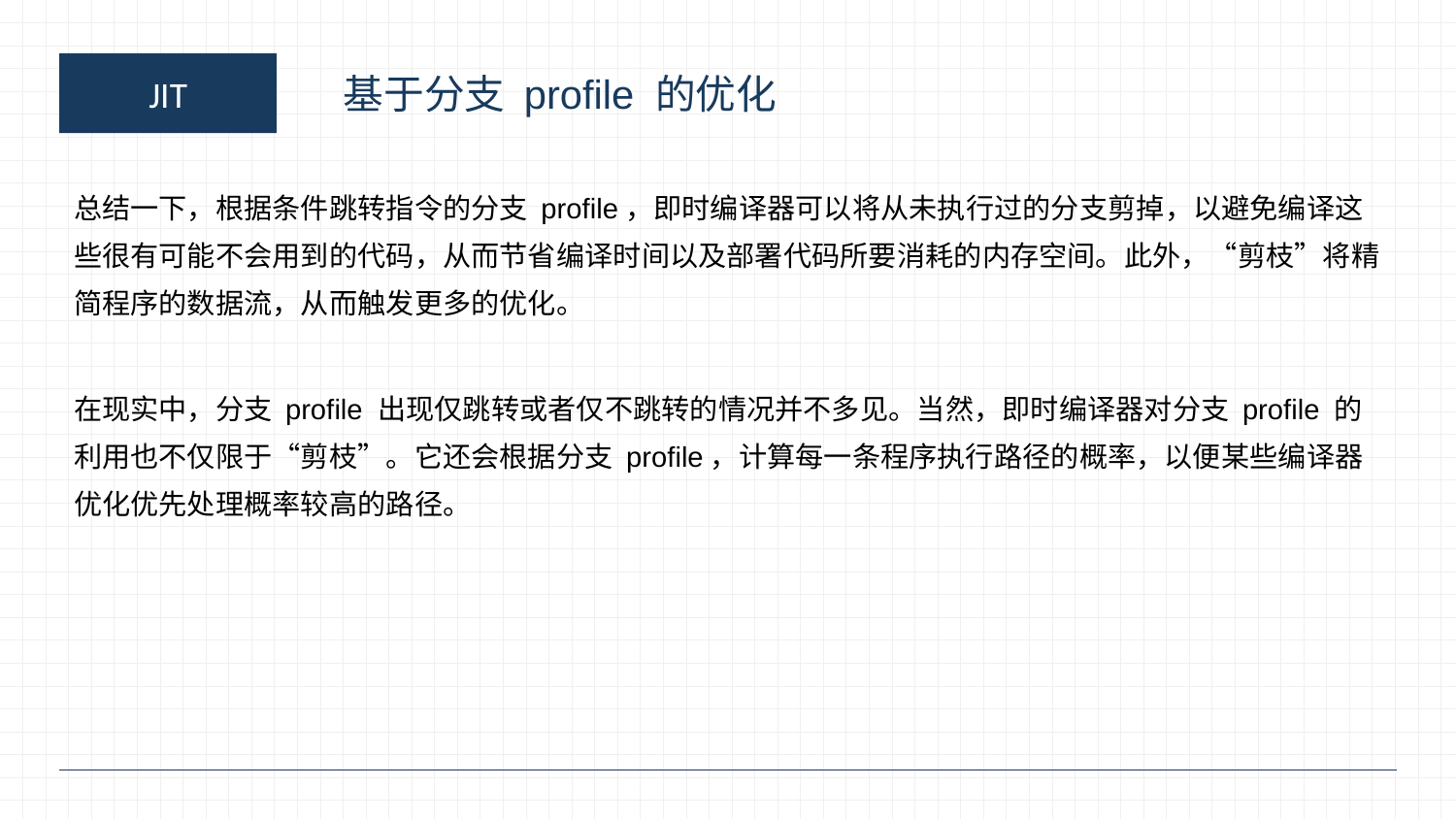

JIT
基于分支 profile 的优化
总结一下，根据条件跳转指令的分支 profile，即时编译器可以将从未执行过的分支剪掉，以避免编译这些很有可能不会用到的代码，从而节省编译时间以及部署代码所要消耗的内存空间。此外，“剪枝”将精简程序的数据流，从而触发更多的优化。

在现实中，分支 profile 出现仅跳转或者仅不跳转的情况并不多见。当然，即时编译器对分支 profile 的利用也不仅限于“剪枝”。它还会根据分支 profile，计算每一条程序执行路径的概率，以便某些编译器优化优先处理概率较高的路径。